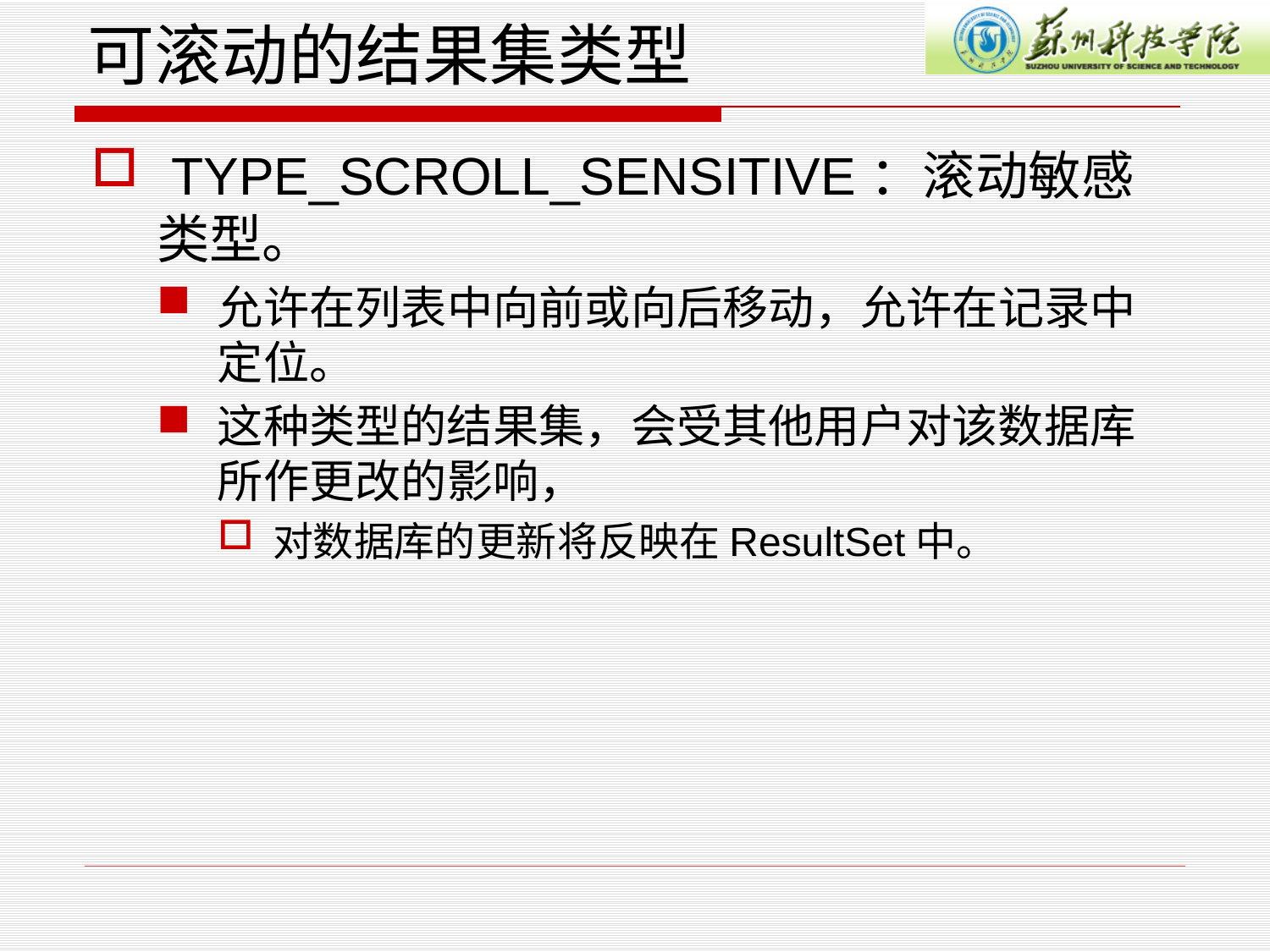

# 可滚动的结果集类型
 TYPE_SCROLL_SENSITIVE：滚动敏感类型。
允许在列表中向前或向后移动，允许在记录中定位。
这种类型的结果集，会受其他用户对该数据库所作更改的影响，
对数据库的更新将反映在ResultSet中。